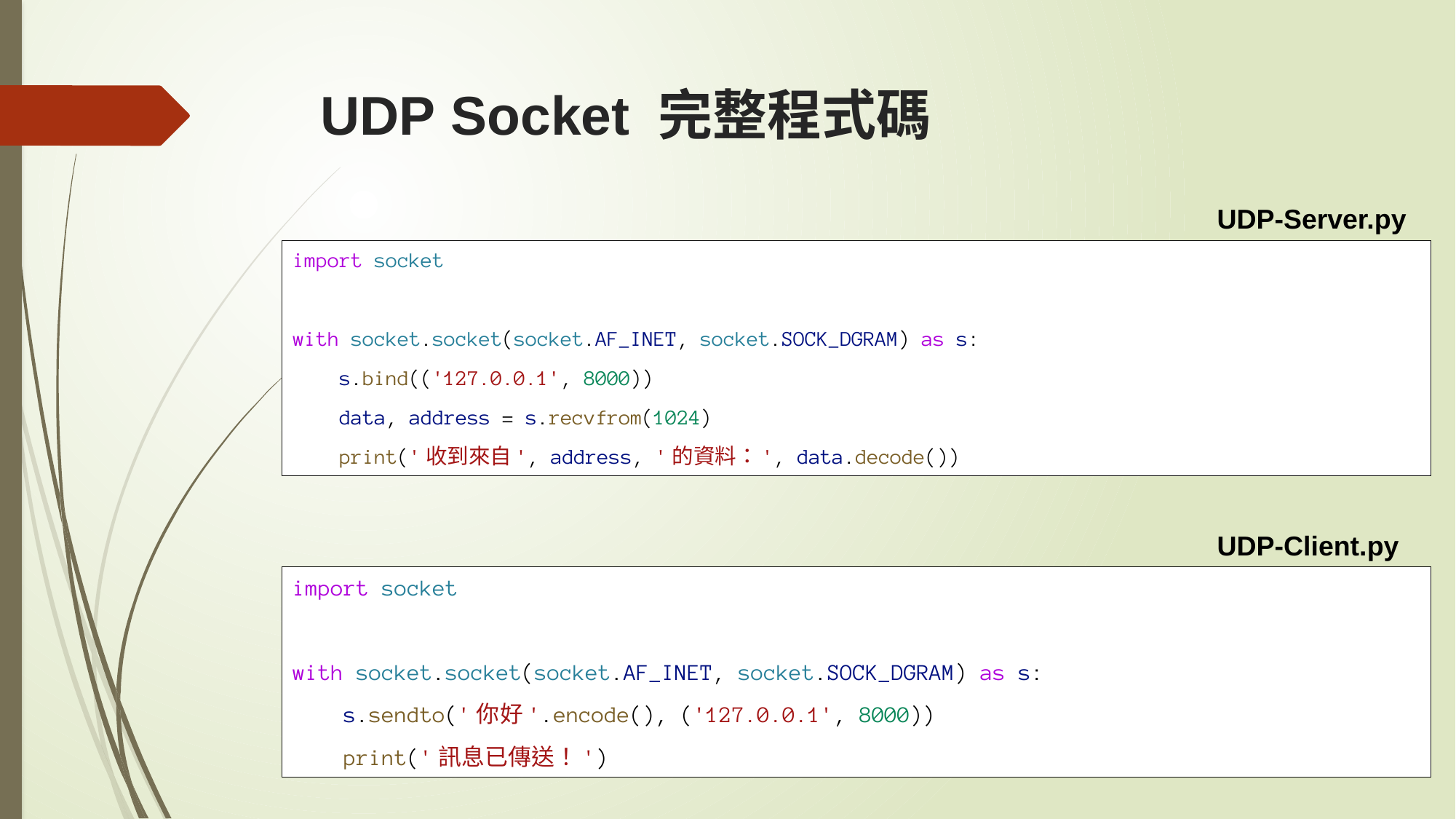

# UDP Socket 完整程式碼
UDP-Server.py
import socket

with socket.socket(socket.AF_INET, socket.SOCK_DGRAM) as s:
    s.bind(('127.0.0.1', 8000))
    data, address = s.recvfrom(1024)
    print('收到來自', address, '的資料：', data.decode())
UDP-Client.py
import socket

with socket.socket(socket.AF_INET, socket.SOCK_DGRAM) as s:
    s.sendto('你好'.encode(), ('127.0.0.1', 8000))
    print('訊息已傳送！')